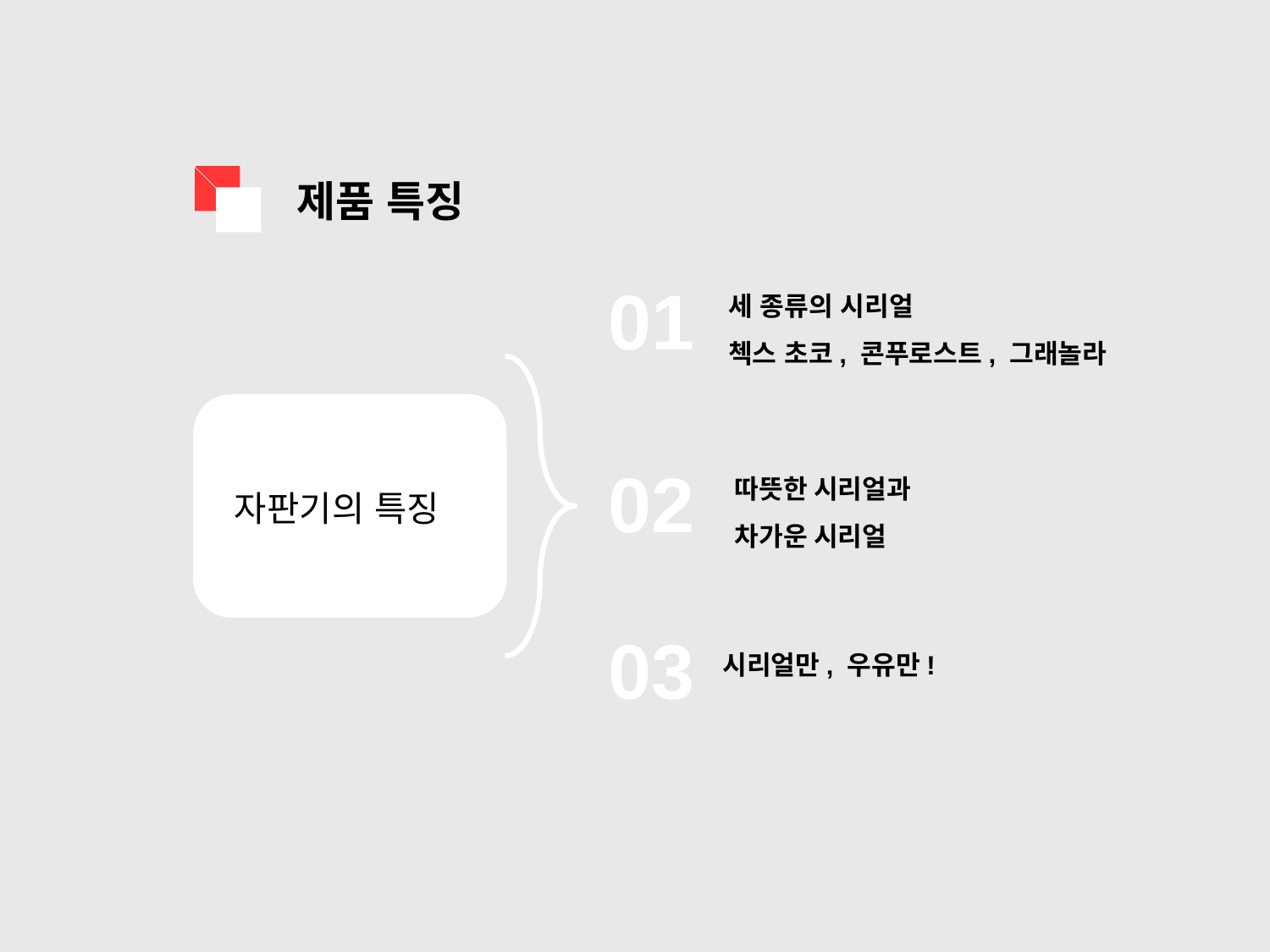

제품 특징

01
세 종류의 시리얼
첵스 초코, 콘푸로스트, 그래놀라

02
따뜻한 시리얼과
차가운 시리얼
자판기의 특징
03
시리얼만, 우유만!